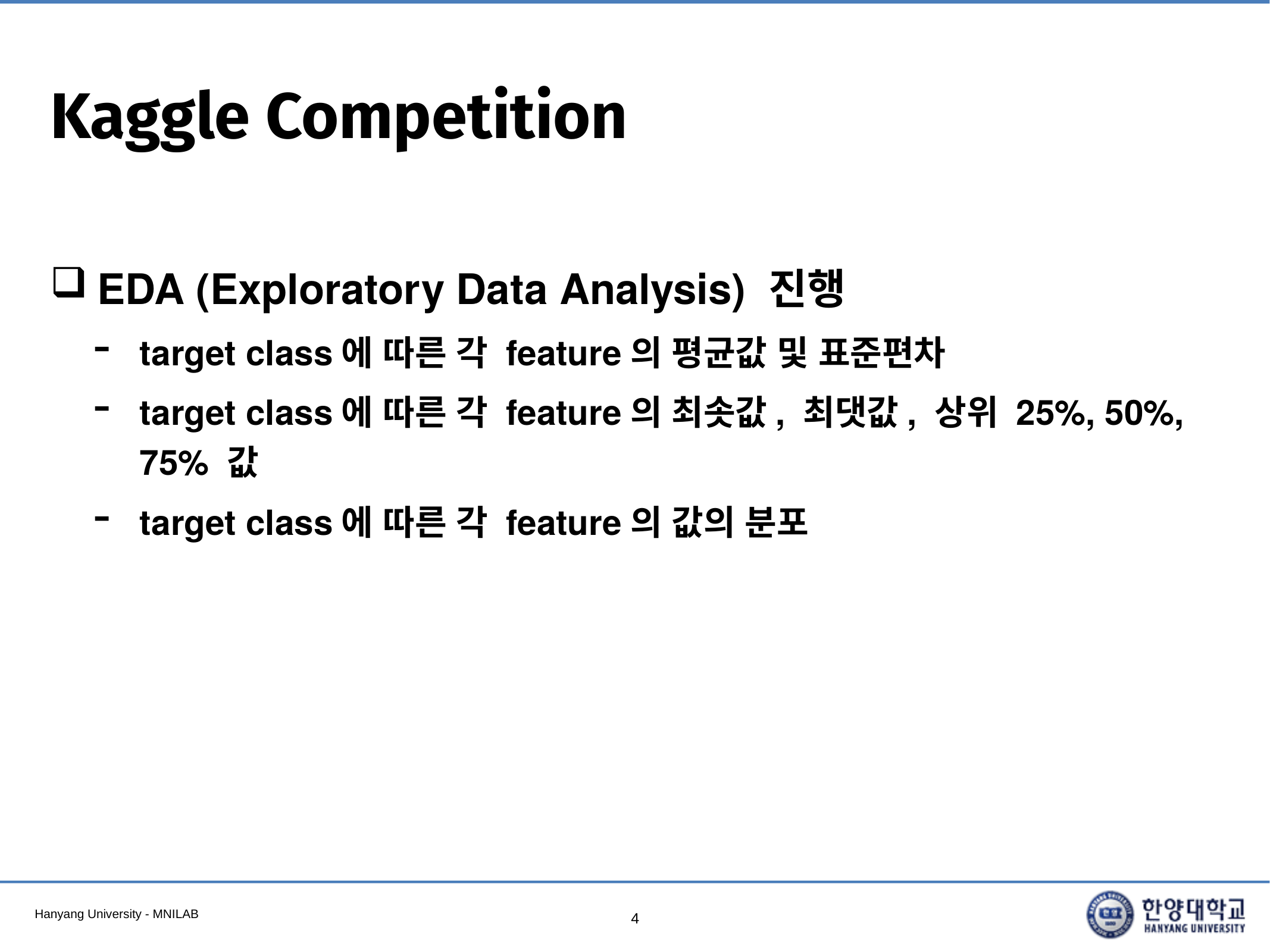

# Kaggle Competition
EDA (Exploratory Data Analysis) 진행
target class에 따른 각 feature의 평균값 및 표준편차
target class에 따른 각 feature의 최솟값, 최댓값, 상위 25%, 50%, 75% 값
target class에 따른 각 feature의 값의 분포
4